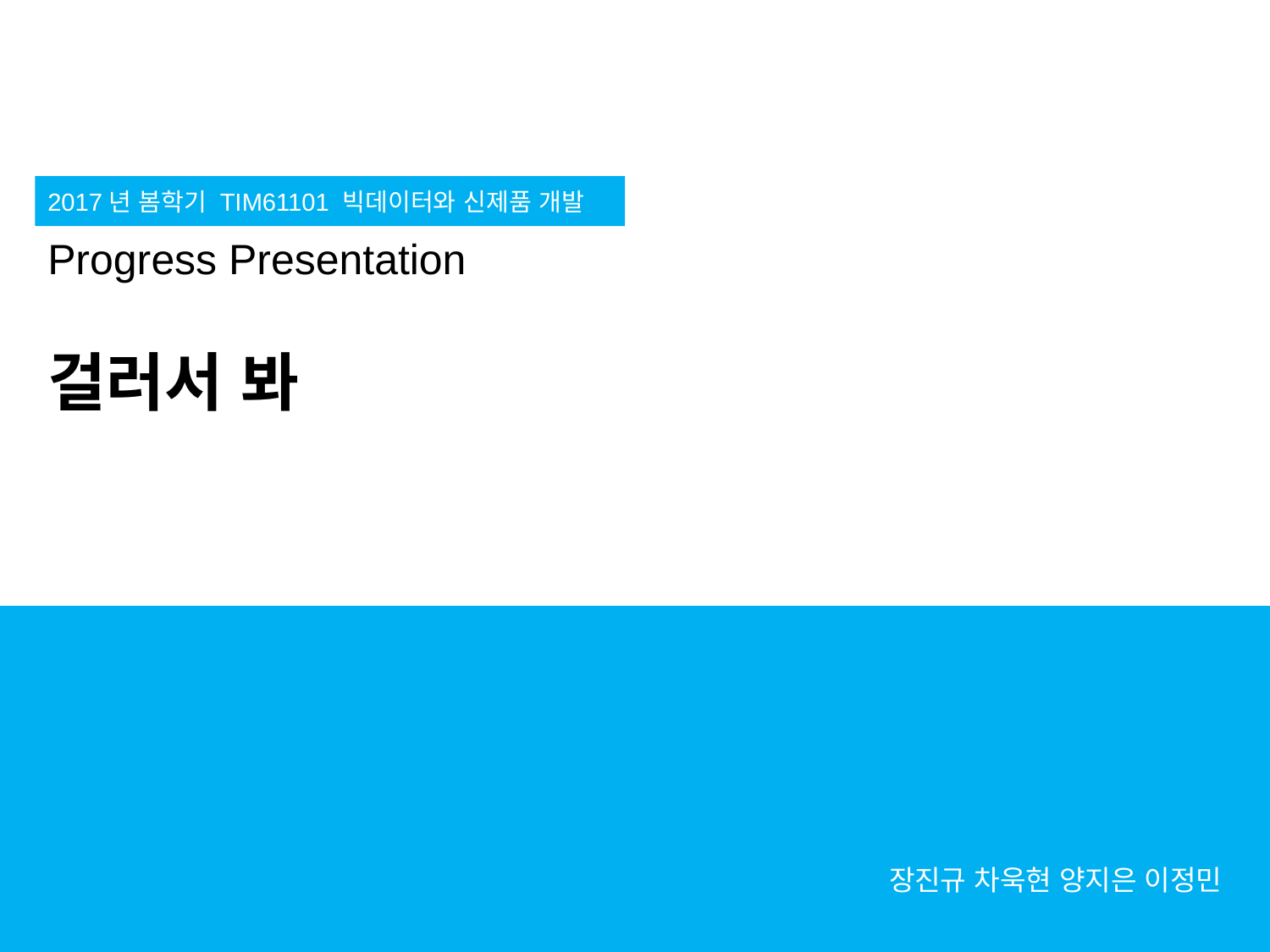

2017년 봄학기 TIM61101 빅데이터와 신제품 개발
Progress Presentation

걸러서 봐

장진규 차욱현 양지은 이정민